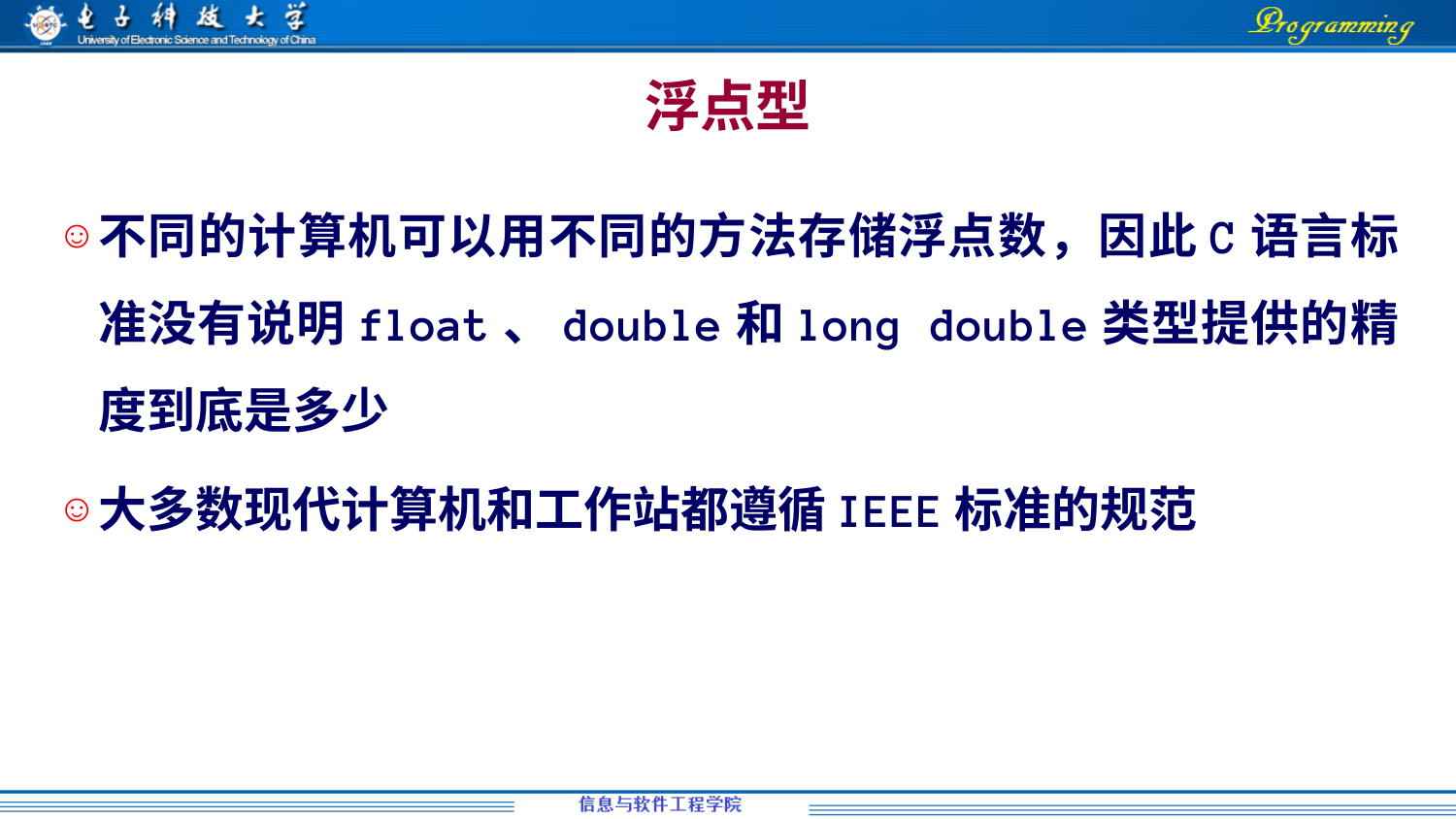

# 浮点型
不同的计算机可以用不同的方法存储浮点数，因此C语言标准没有说明float、double和long double类型提供的精度到底是多少
大多数现代计算机和工作站都遵循IEEE标准的规范